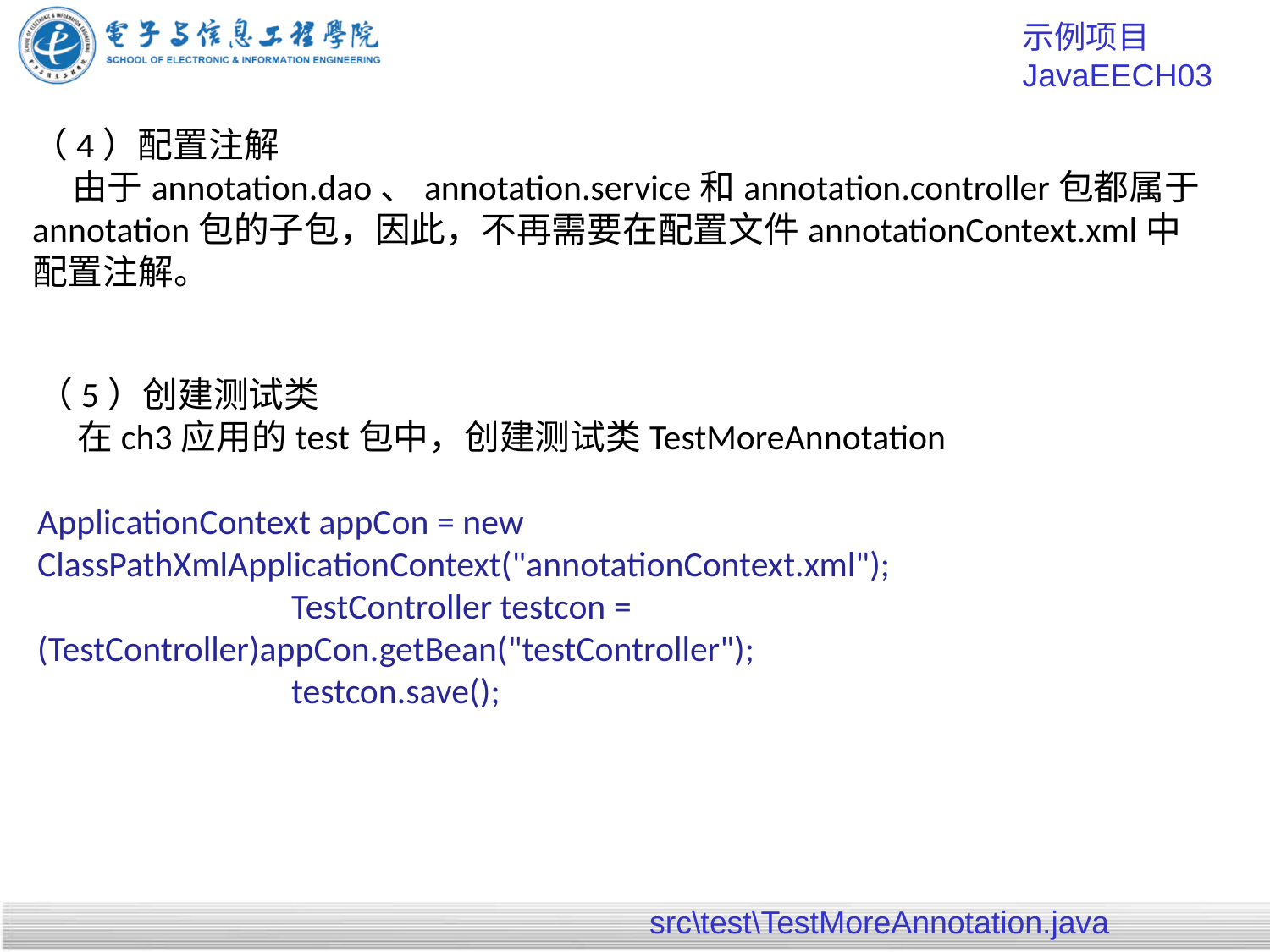

示例项目 JavaEECH03
（4）配置注解
    由于annotation.dao、annotation.service和annotation.controller包都属于annotation包的子包，因此，不再需要在配置文件annotationContext.xml中配置注解。
（5）创建测试类
    在ch3应用的test包中，创建测试类TestMoreAnnotation

ApplicationContext appCon = new ClassPathXmlApplicationContext("annotationContext.xml");
		TestController testcon = (TestController)appCon.getBean("testController");
		testcon.save();
src\test\TestMoreAnnotation.java